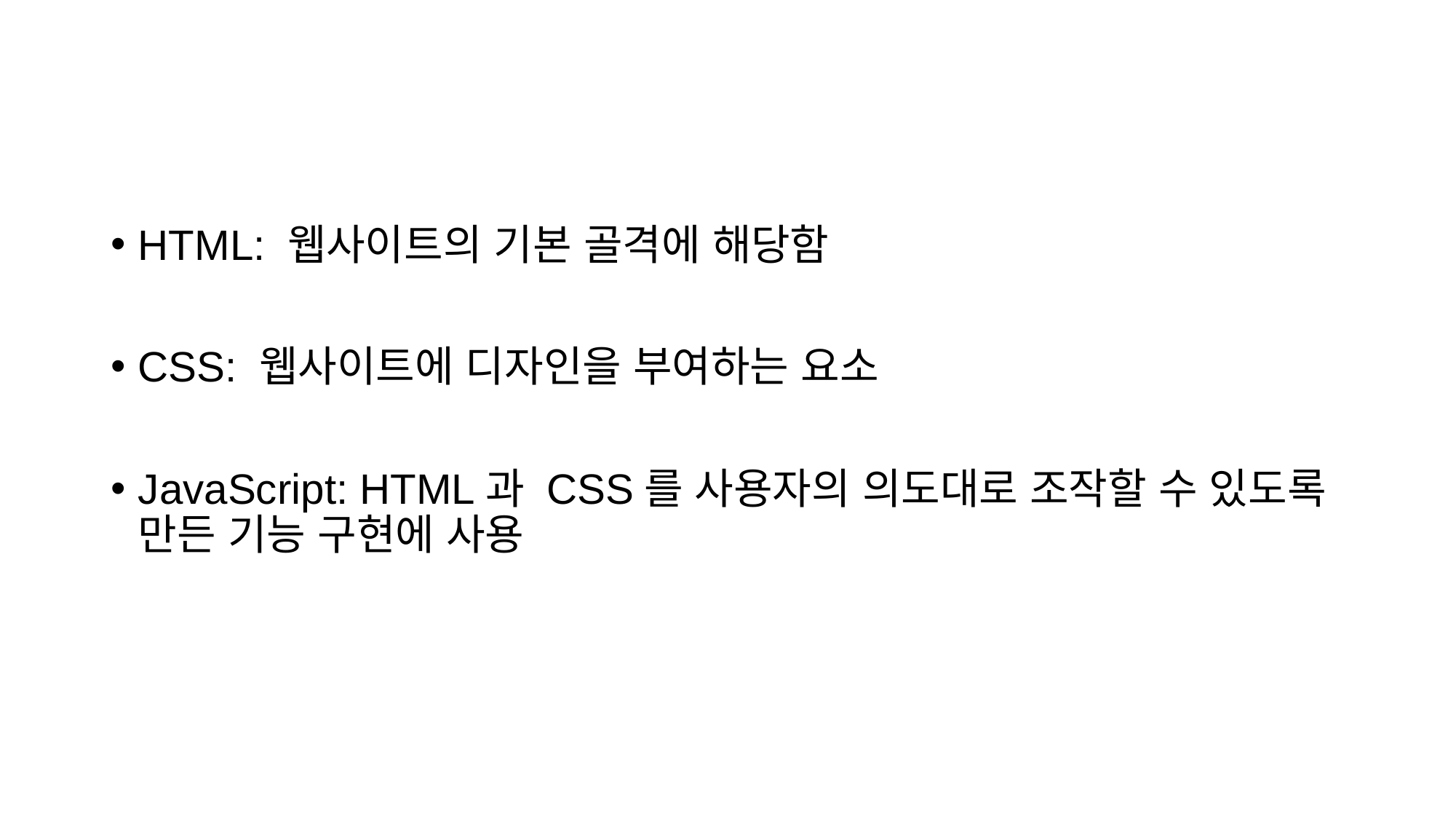

#
HTML: 웹사이트의 기본 골격에 해당함

CSS: 웹사이트에 디자인을 부여하는 요소

JavaScript: HTML과 CSS를 사용자의 의도대로 조작할 수 있도록 만든 기능 구현에 사용